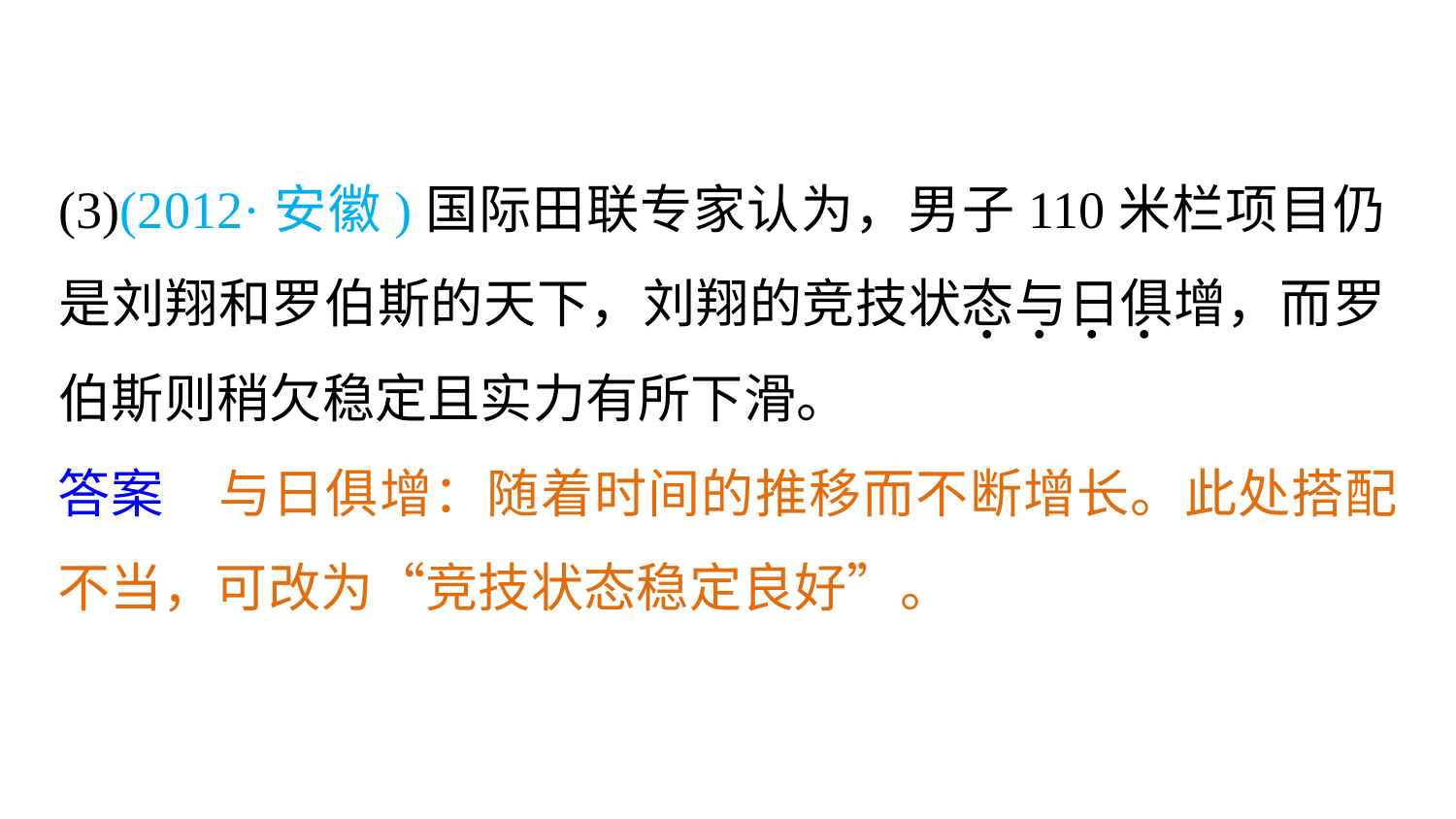

(3)(2012·安徽)国际田联专家认为，男子110米栏项目仍是刘翔和罗伯斯的天下，刘翔的竞技状态与日俱增，而罗伯斯则稍欠稳定且实力有所下滑。
.   .   .   .
答案　与日俱增：随着时间的推移而不断增长。此处搭配不当，可改为“竞技状态稳定良好”。